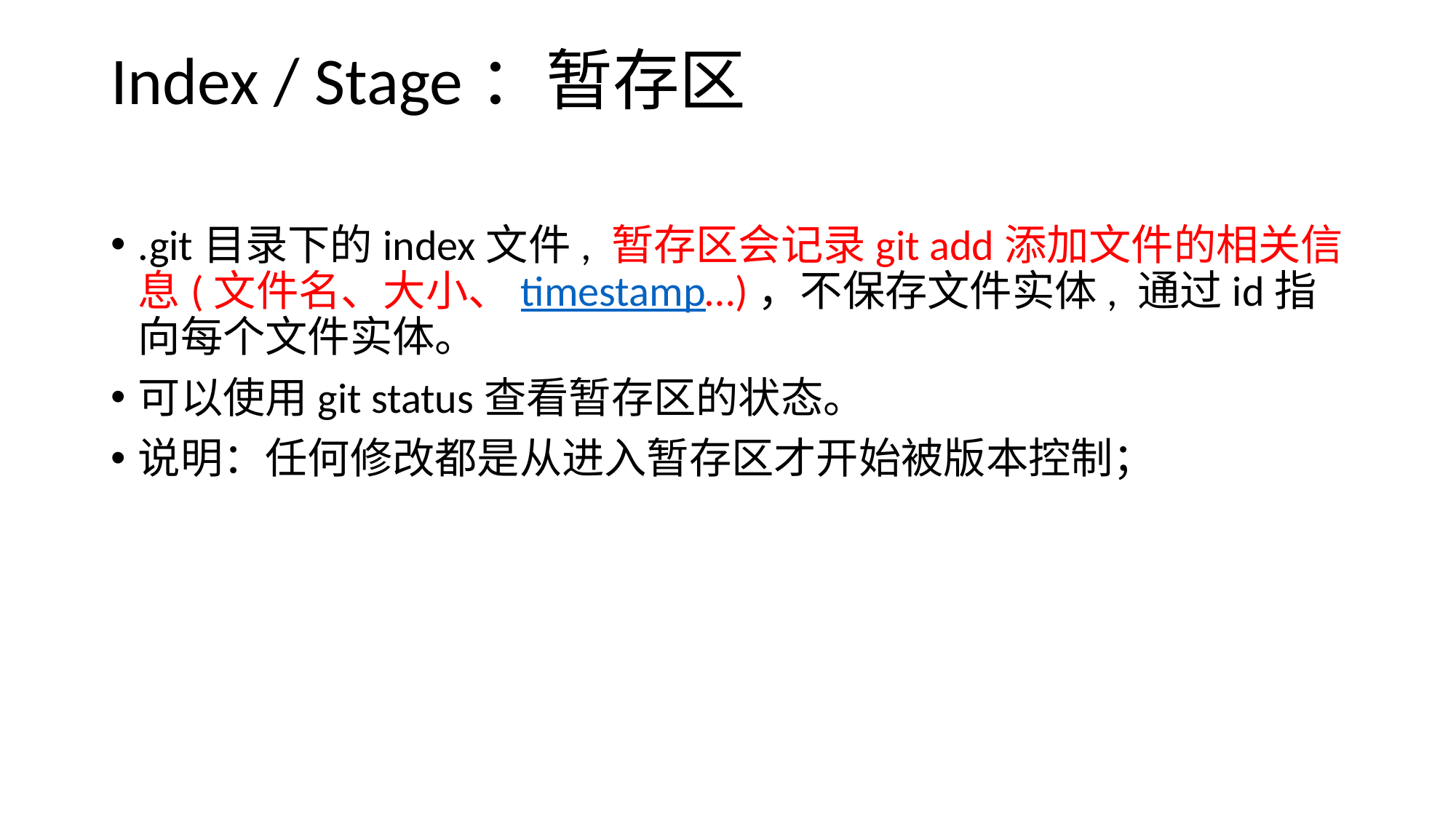

# Index / Stage：暂存区
.git目录下的index文件, 暂存区会记录git add添加文件的相关信息(文件名、大小、timestamp…)，不保存文件实体, 通过id指向每个文件实体。
可以使用git status查看暂存区的状态。
说明：任何修改都是从进入暂存区才开始被版本控制；